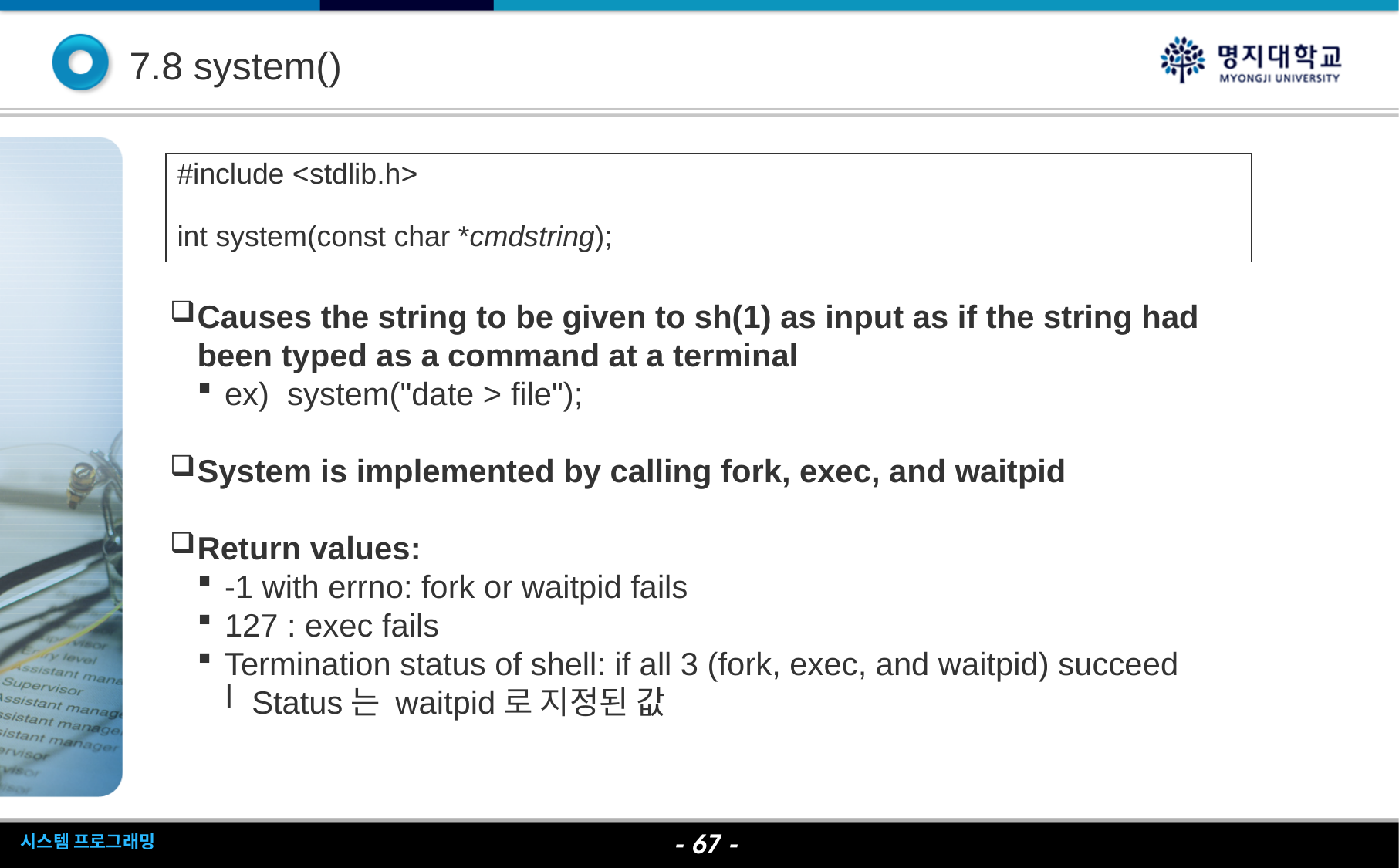

7.8 system()
#include <stdlib.h>

int system(const char *cmdstring);
Causes the string to be given to sh(1) as input as if the string had been typed as a command at a terminal
ex)  system("date > file");

System is implemented by calling fork, exec, and waitpid

Return values:
-1 with errno: fork or waitpid fails
127 : exec fails
Termination status of shell: if all 3 (fork, exec, and waitpid) succeed
Status는 waitpid로 지정된 값
- 67 -